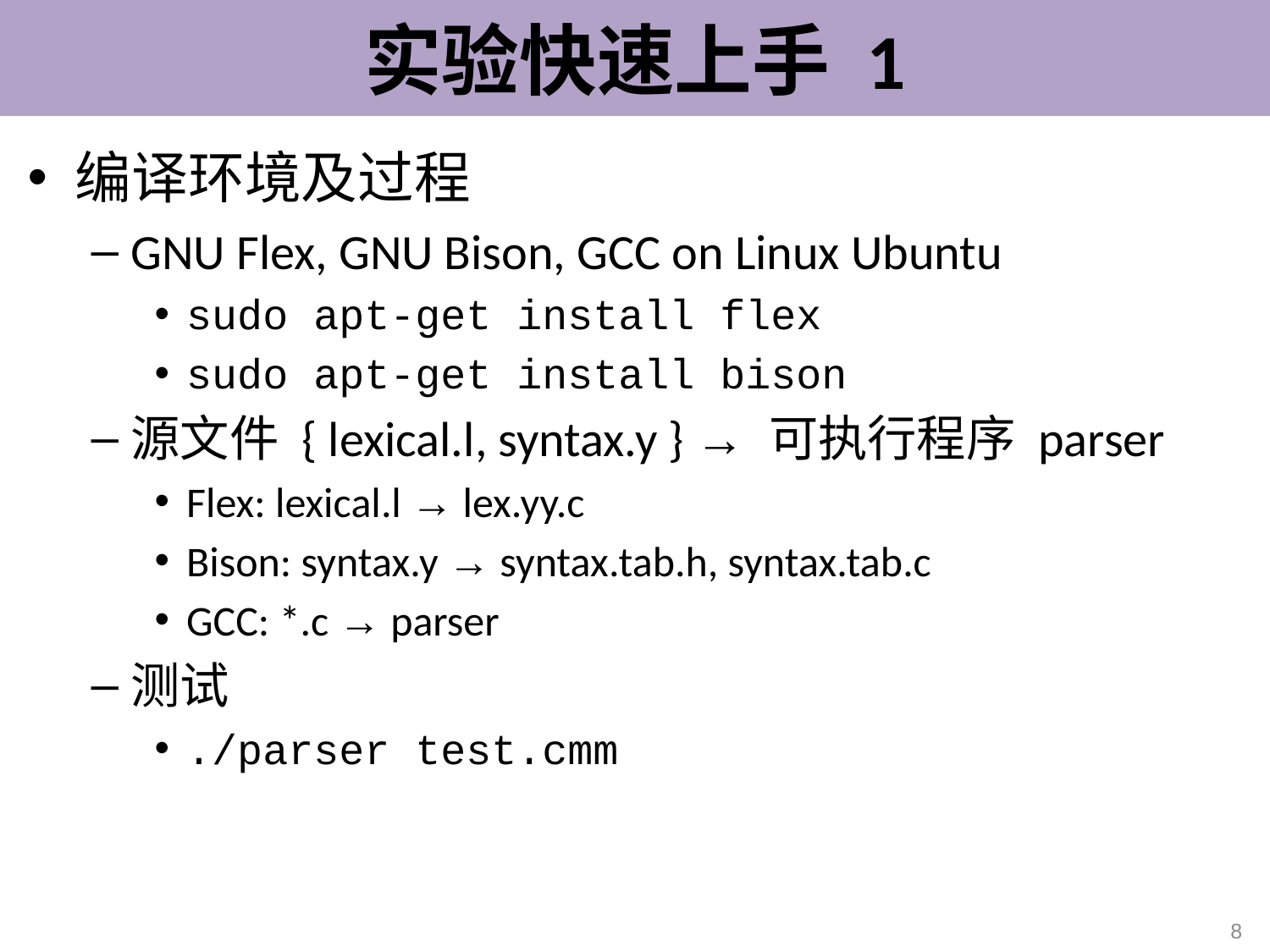

# 实验快速上手 1
编译环境及过程
GNU Flex, GNU Bison, GCC on Linux Ubuntu
sudo apt-get install flex
sudo apt-get install bison
源文件 { lexical.l, syntax.y } → 可执行程序 parser
Flex: lexical.l → lex.yy.c
Bison: syntax.y → syntax.tab.h, syntax.tab.c
GCC: *.c → parser
测试
./parser test.cmm
8